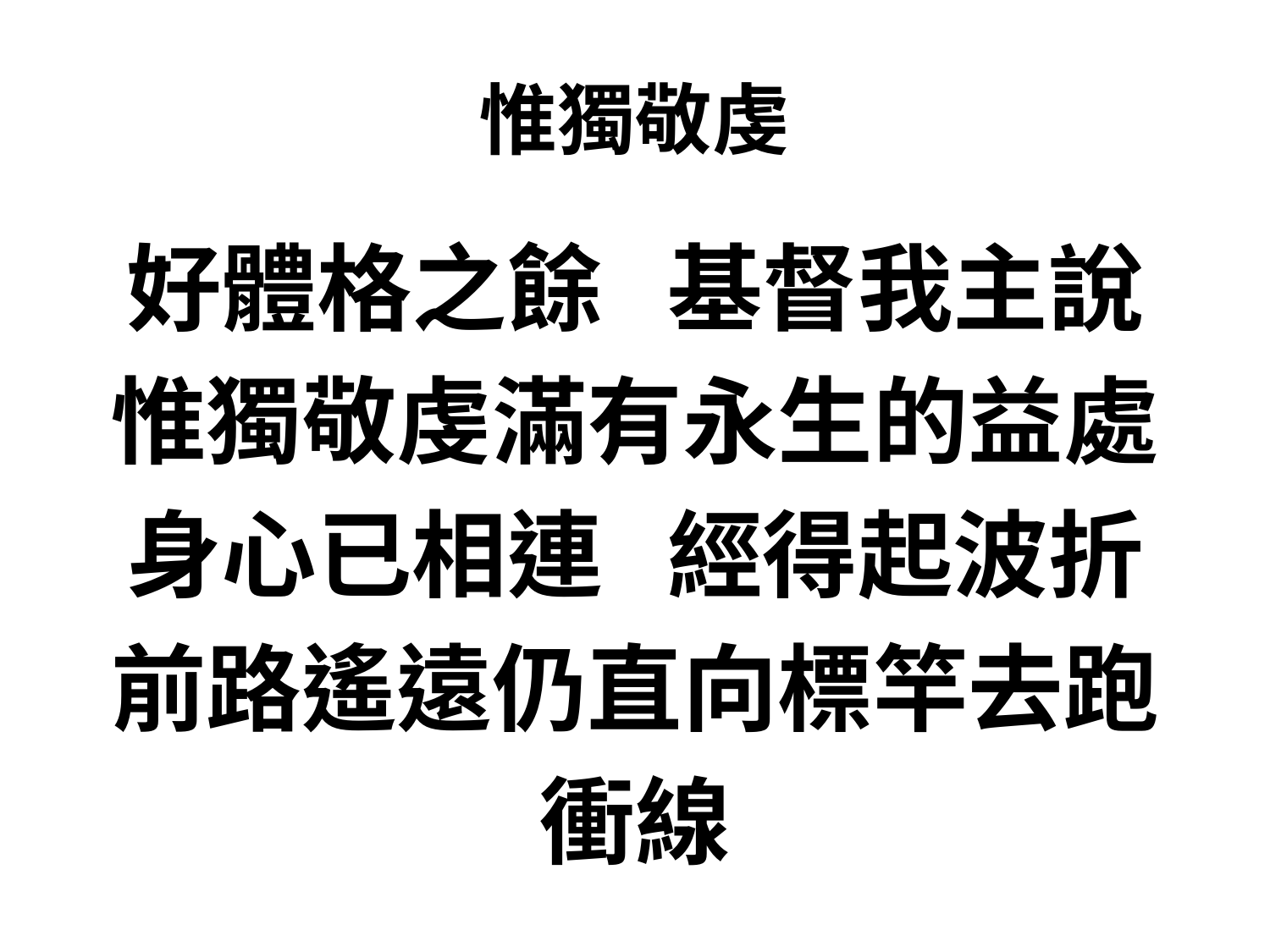

# 惟獨敬虔
好體格之餘   基督我主說
惟獨敬虔滿有永生的益處
身心已相連   經得起波折
前路遙遠仍直向標竿去跑
衝線